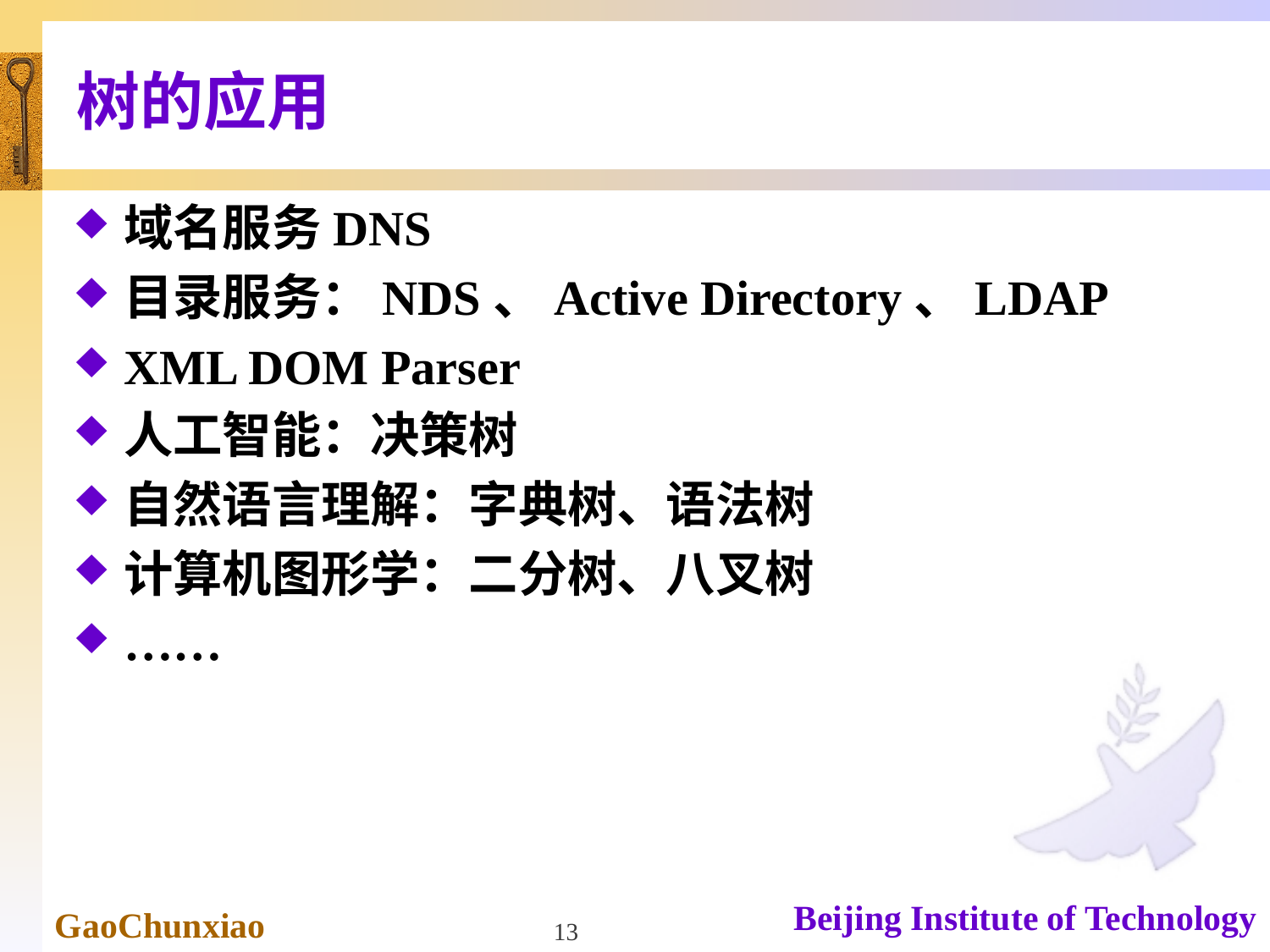

# 树的应用
域名服务DNS
目录服务：NDS、Active Directory、LDAP
XML DOM Parser
人工智能：决策树
自然语言理解：字典树、语法树
计算机图形学：二分树、八叉树
……
13